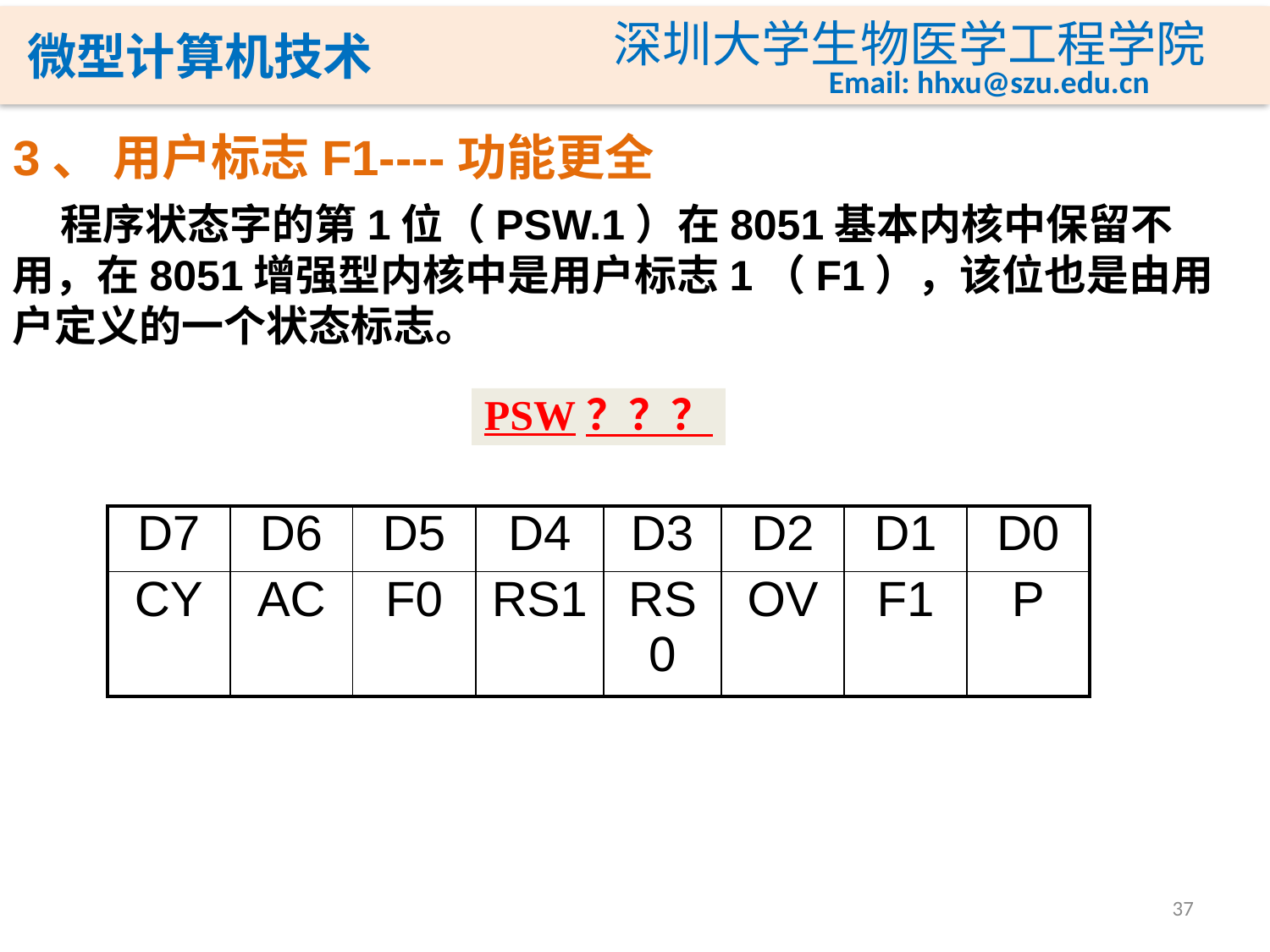

3、 用户标志F1----功能更全
    程序状态字的第1位（PSW.1）在8051基本内核中保留不用，在8051增强型内核中是用户标志1（F1），该位也是由用户定义的一个状态标志。
PSW？？？
| D7 | D6 | D5 | D4 | D3 | D2 | D1 | D0 |
| --- | --- | --- | --- | --- | --- | --- | --- |
| CY | AC | F0 | RS1 | RS0 | OV | F1 | P |
37